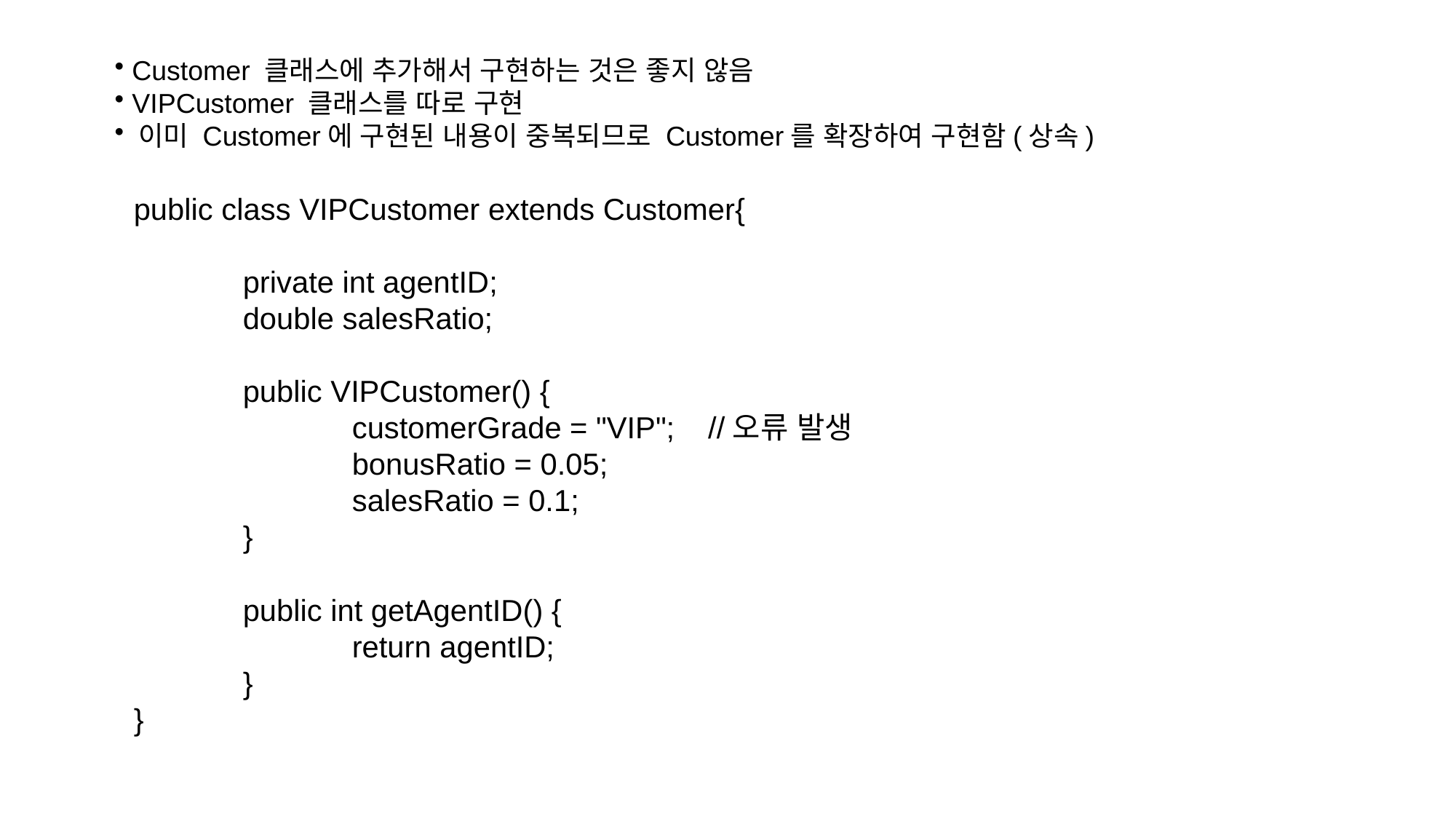

Customer 클래스에 추가해서 구현하는 것은 좋지 않음
 VIPCustomer 클래스를 따로 구현
 이미 Customer에 구현된 내용이 중복되므로 Customer를 확장하여 구현함(상속)
public class VIPCustomer extends Customer{

	private int agentID;
	double salesRatio;

	public VIPCustomer() {
		customerGrade = "VIP";    //오류 발생
		bonusRatio = 0.05;
		salesRatio = 0.1;
	}

	public int getAgentID() {
		return agentID;
	}
}